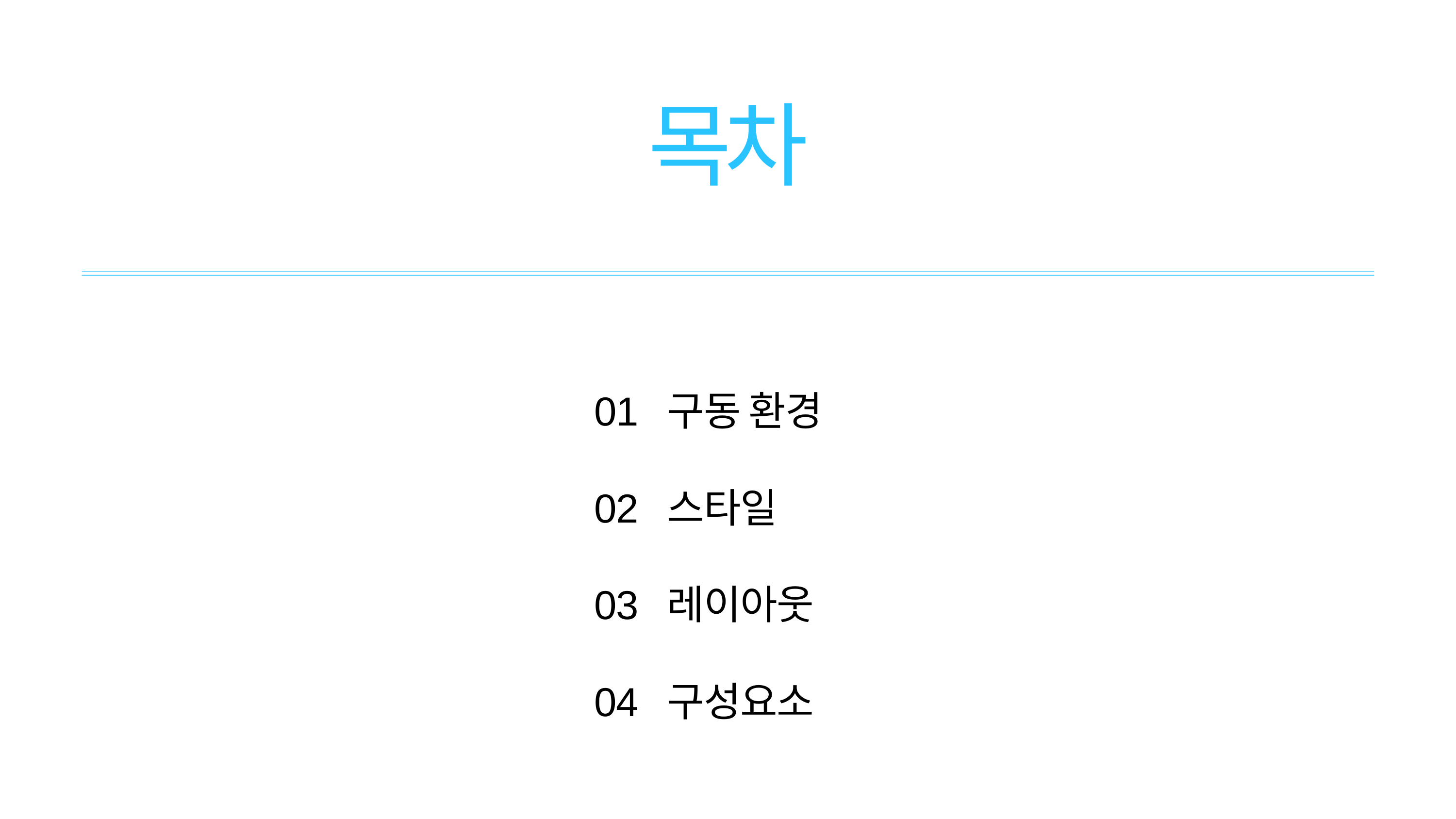

목차

01 	구동 환경
02 	스타일
03 	레이아웃
04 	구성요소